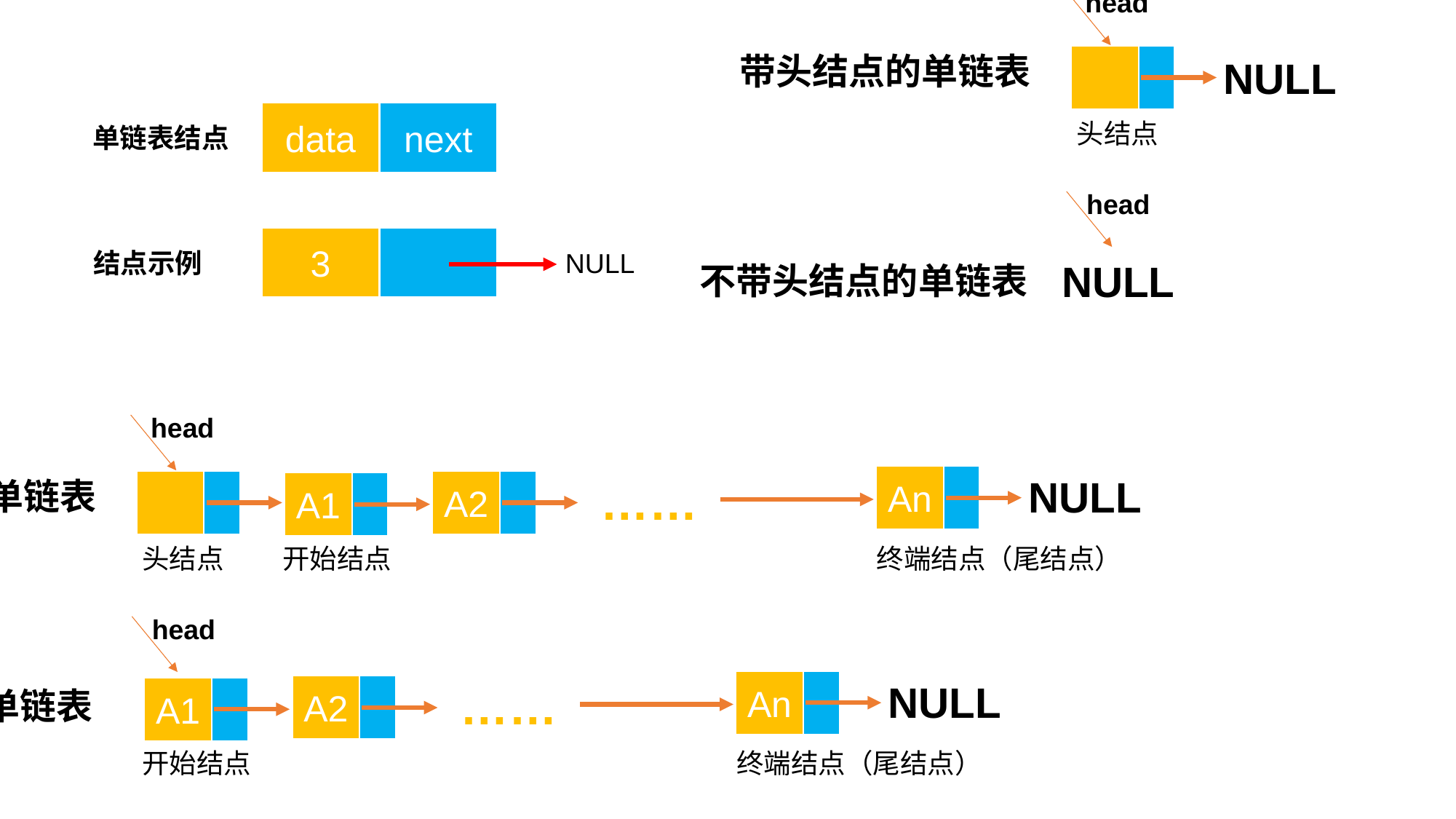

head
带头结点的单链表

NULL
next
data
单链表结点

3
结点示例
NULL
头结点
head
NULL
不带头结点的单链表
head
NULL
……
An

带头结点的单链表

A2

A1

头结点
开始结点
终端结点（尾结点）
head
NULL
……
An

A2

A1

不带头结点的单链表
开始结点
终端结点（尾结点）